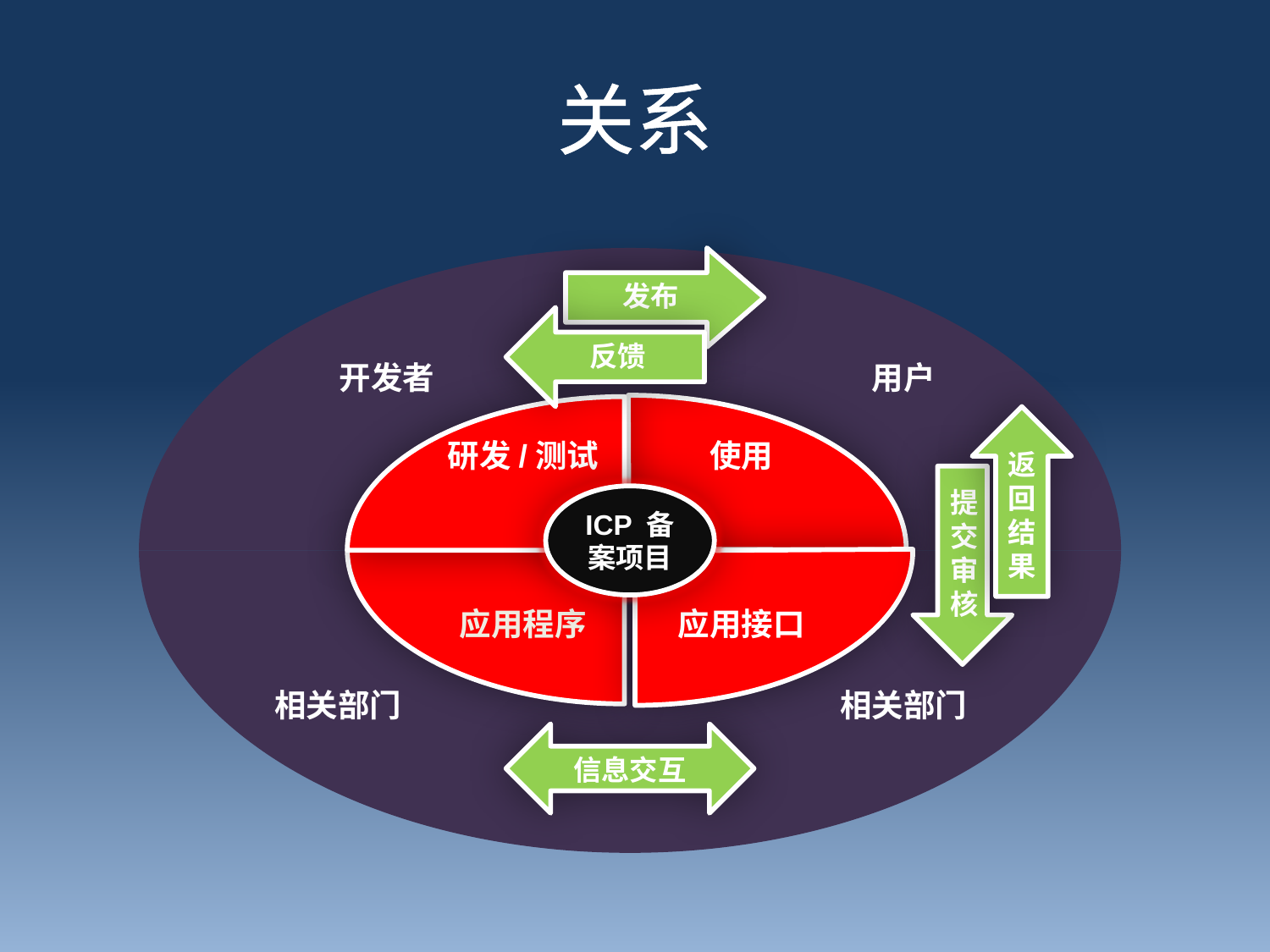

# 关系

发布
反馈
开发者
用户

研发/测试
使用
返回结果
ICP 备案项目
提交审核
应用程序
应用接口
相关部门
相关部门
信息交互